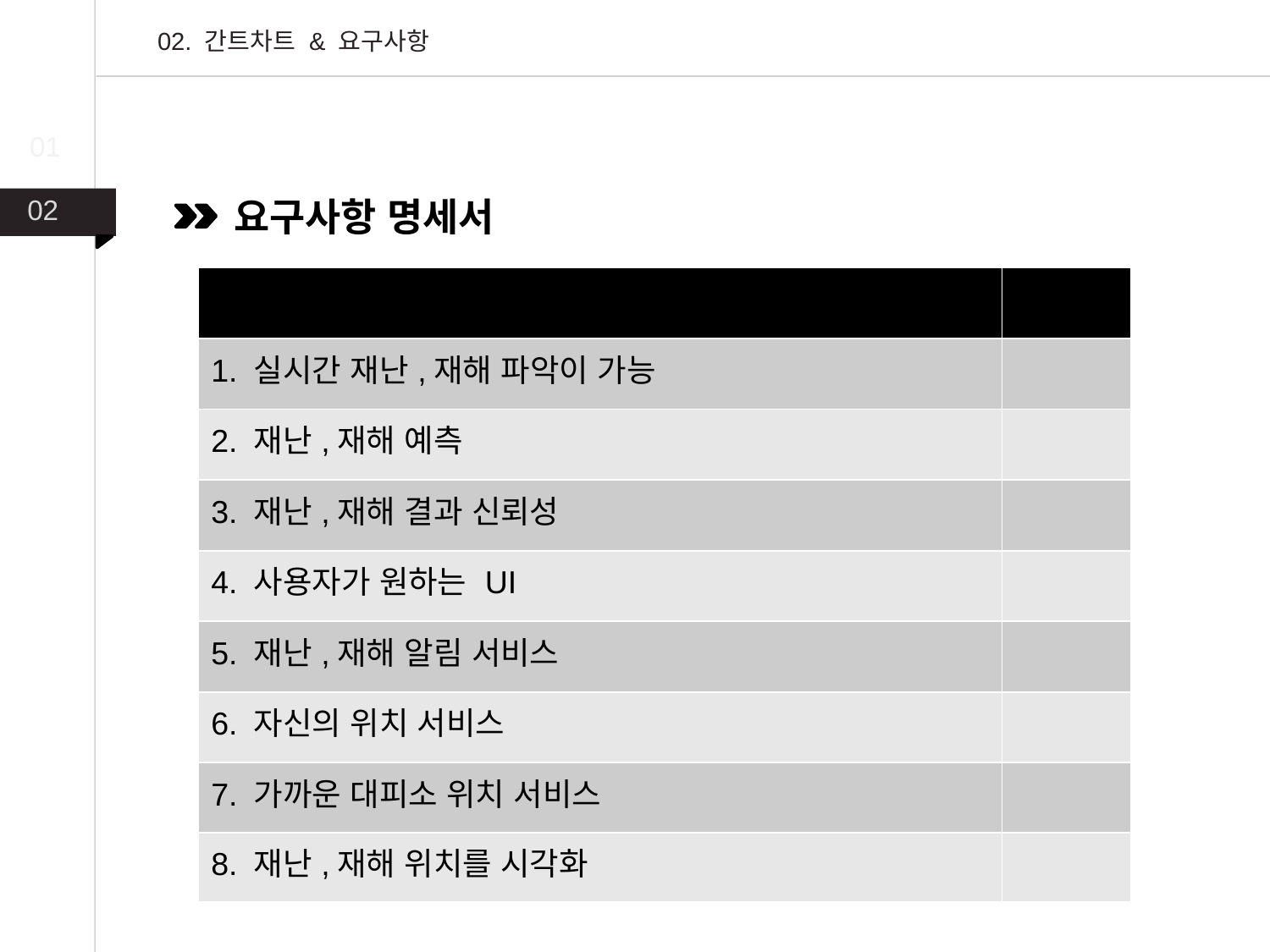

02. 간트차트 & 요구사항
01
02
요구사항 명세서

|  |  |
| --- | --- |
| 1. 실시간 재난,재해 파악이 가능 |  |
| 2. 재난,재해 예측 |  |
| 3. 재난,재해 결과 신뢰성 |  |
| 4. 사용자가 원하는 UI |  |
| 5. 재난,재해 알림 서비스 |  |
| 6. 자신의 위치 서비스 |  |
| 7. 가까운 대피소 위치 서비스 |  |
| 8. 재난,재해 위치를 시각화 |  |